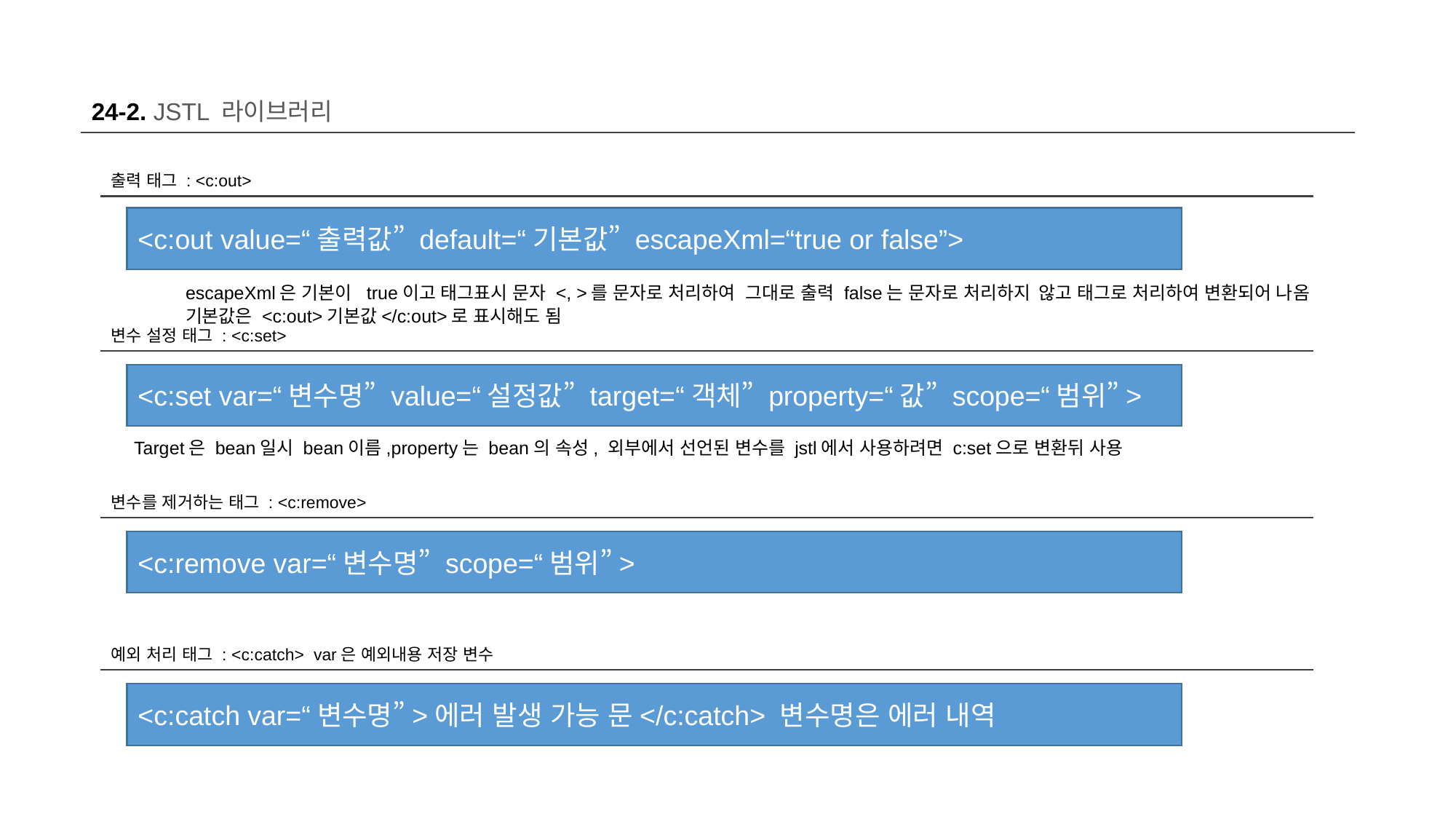

24-2. JSTL 라이브러리
출력 태그 : <c:out>
<c:out value=“출력값” default=“기본값” escapeXml=“true or false”>
변수 설정 태그 : <c:set>
<c:set var=“변수명” value=“설정값” target=“객체” property=“값” scope=“범위”>
변수를 제거하는 태그 : <c:remove>
<c:remove var=“변수명” scope=“범위”>
예외 처리 태그 : <c:catch>  var은 예외내용 저장 변수
<c:catch var=“변수명”>에러 발생 가능 문</c:catch> 변수명은 에러 내역
escapeXml은 기본이  true이고 태그표시 문자 <, >를 문자로 처리하여  그대로 출력 false는 문자로 처리하지 않고 태그로 처리하여 변환되어 나옴
기본값은 <c:out>기본값</c:out>로 표시해도 됨
Target은 bean일시 bean이름,property는 bean의 속성, 외부에서 선언된 변수를 jstl에서 사용하려면 c:set으로 변환뒤 사용
7